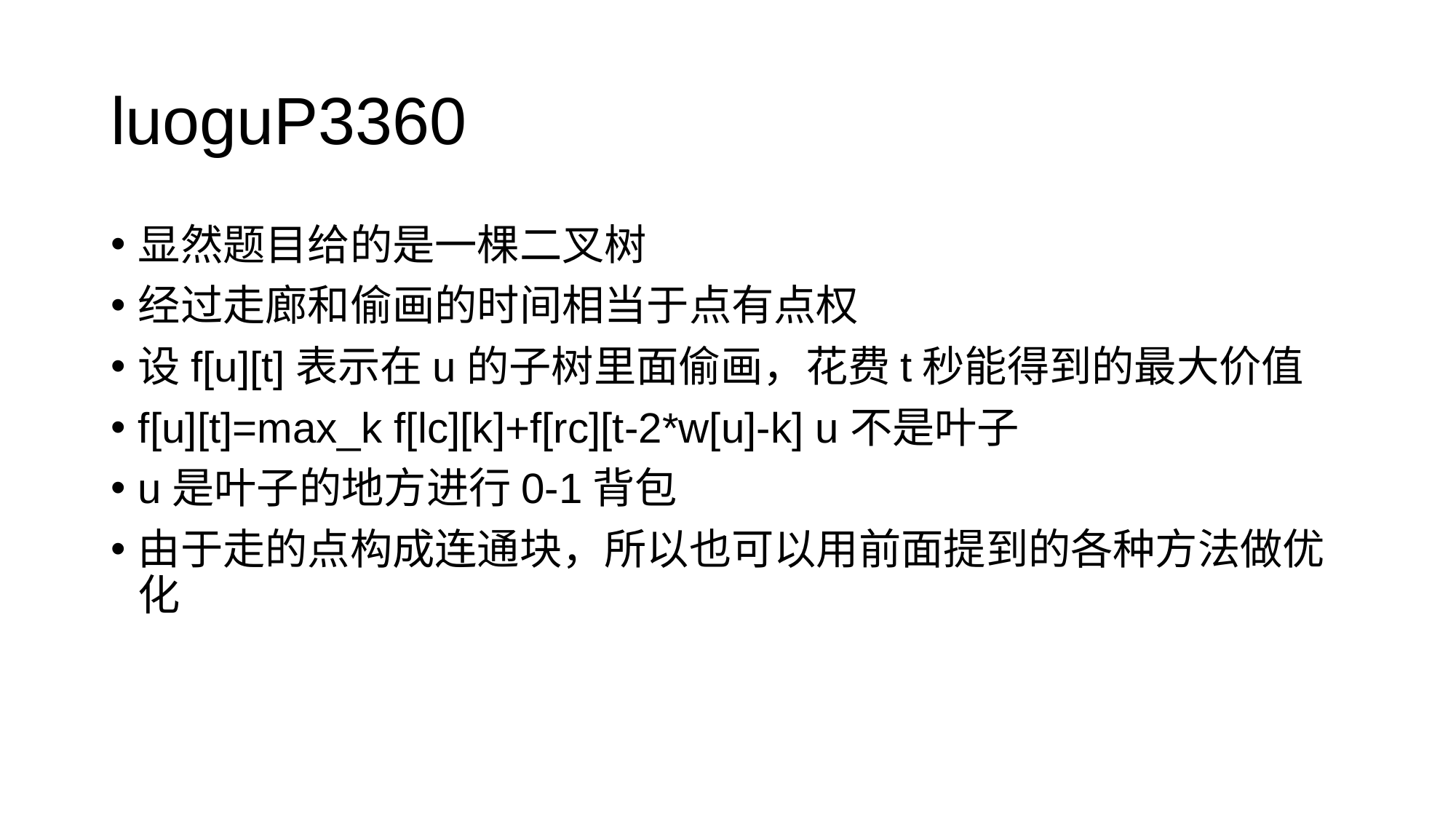

# luoguP3360
显然题目给的是一棵二叉树
经过走廊和偷画的时间相当于点有点权
设f[u][t]表示在u的子树里面偷画，花费t秒能得到的最大价值
f[u][t]=max_k f[lc][k]+f[rc][t-2*w[u]-k] u不是叶子
u是叶子的地方进行0-1背包
由于走的点构成连通块，所以也可以用前面提到的各种方法做优化